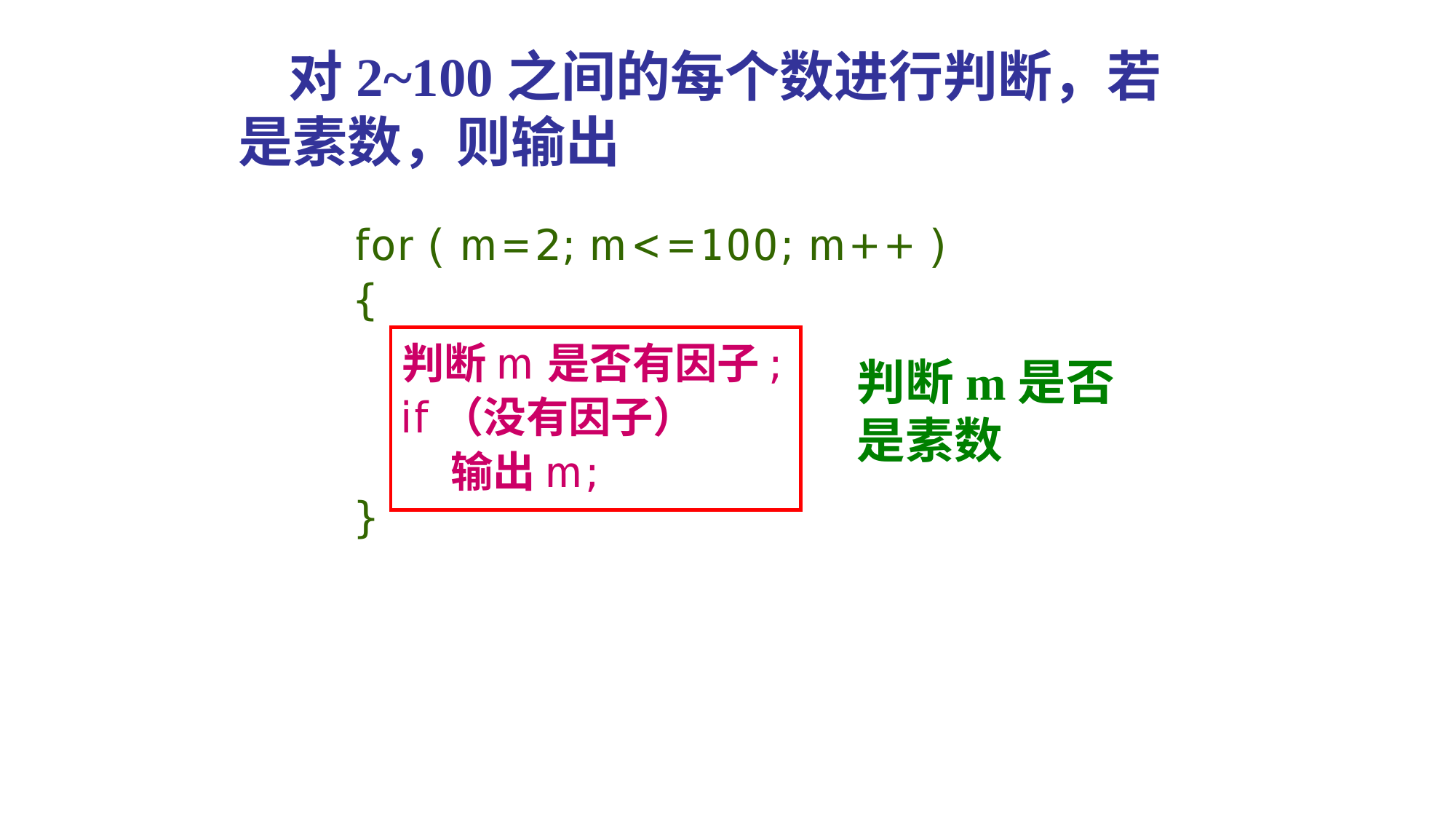

# 对2~100之间的每个数进行判断，若是素数，则输出
for ( m=2; m<=100; m++ )
{

}

判断m是否有因子;
if（没有因子）
    输出m;
判断m是否是素数